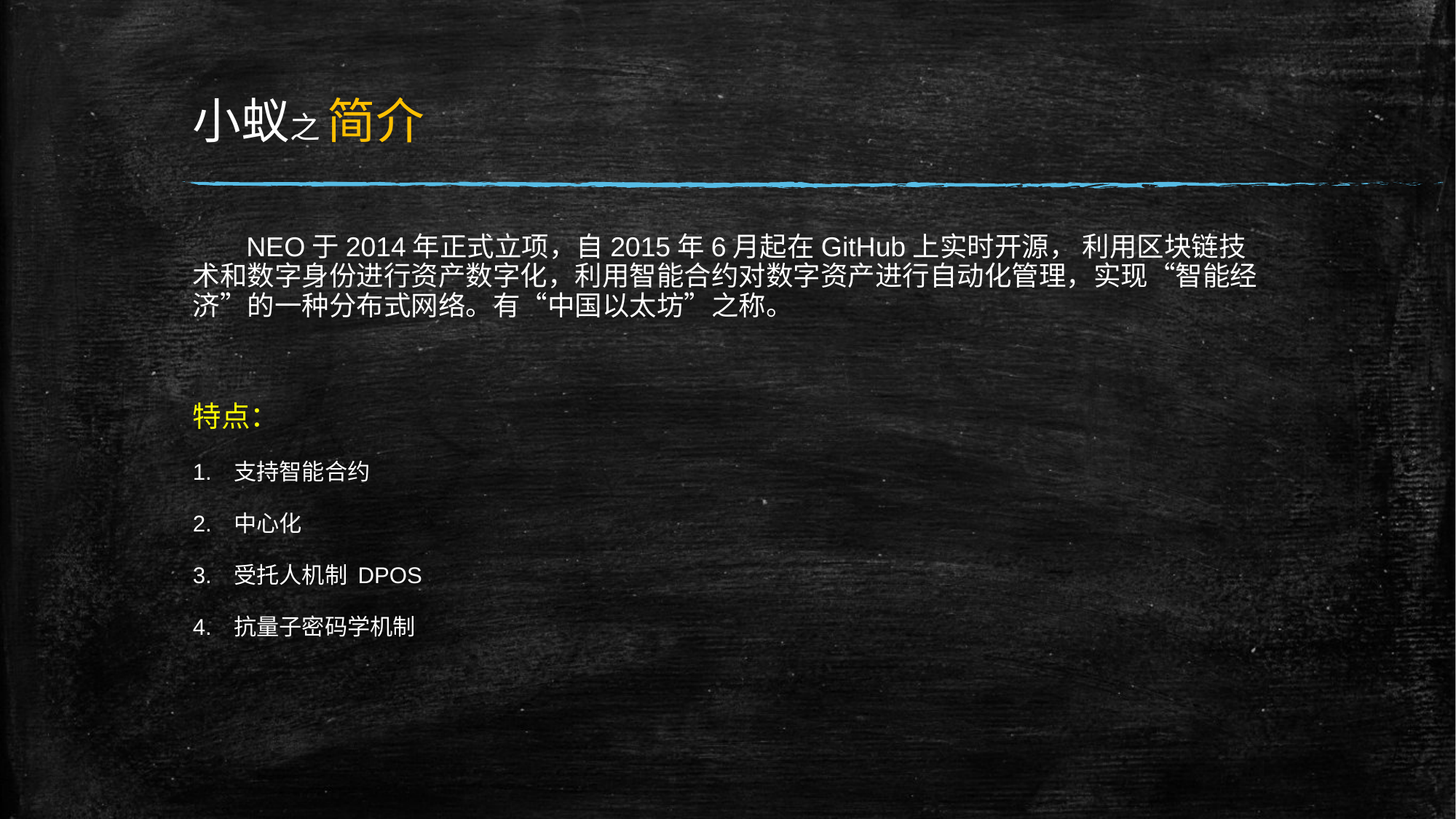

# 小蚁之 简介
       NEO于2014年正式立项，自2015年6月起在GitHub上实时开源， 利用区块链技术和数字身份进行资产数字化，利用智能合约对数字资产进行自动化管理，实现“智能经济”的一种分布式网络。有“中国以太坊”之称。

特点：
支持智能合约
中心化
受托人机制 DPOS
抗量子密码学机制